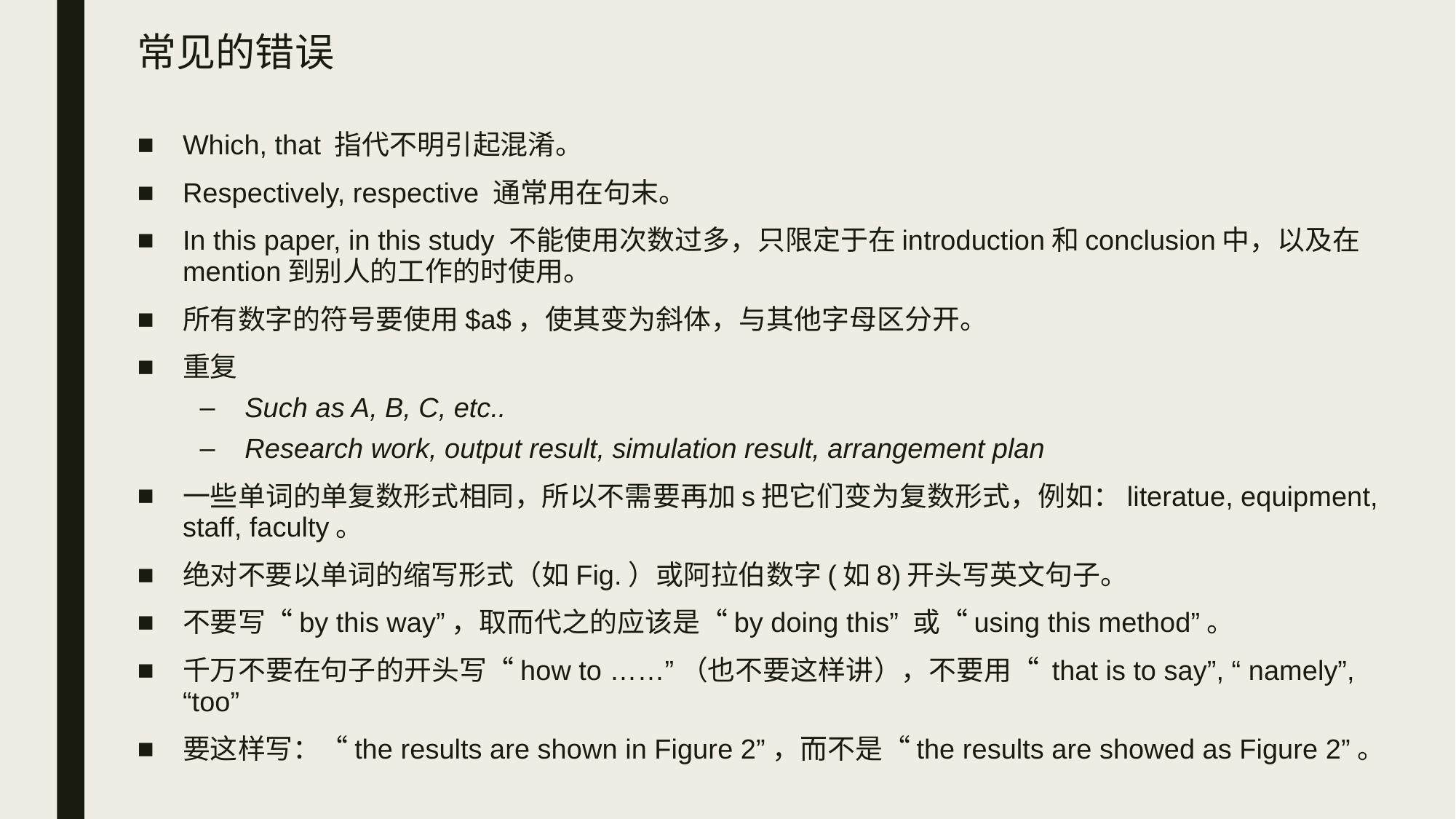

# 常见的错误
Which, that 指代不明引起混淆。
Respectively, respective 通常用在句末。
In this paper, in this study 不能使用次数过多，只限定于在introduction和conclusion中，以及在mention到别人的工作的时使用。
所有数字的符号要使用$a$，使其变为斜体，与其他字母区分开。
重复
Such as A, B, C, etc..
Research work, output result, simulation result, arrangement plan
一些单词的单复数形式相同，所以不需要再加s把它们变为复数形式，例如：literatue, equipment, staff, faculty。
绝对不要以单词的缩写形式（如Fig.）或阿拉伯数字(如8)开头写英文句子。
不要写“by this way”，取而代之的应该是“by doing this” 或“using this method”。
千万不要在句子的开头写“how to ……”（也不要这样讲），不要用“ that is to say”, “ namely”, “too”
要这样写：“the results are shown in Figure 2”，而不是“the results are showed as Figure 2”。